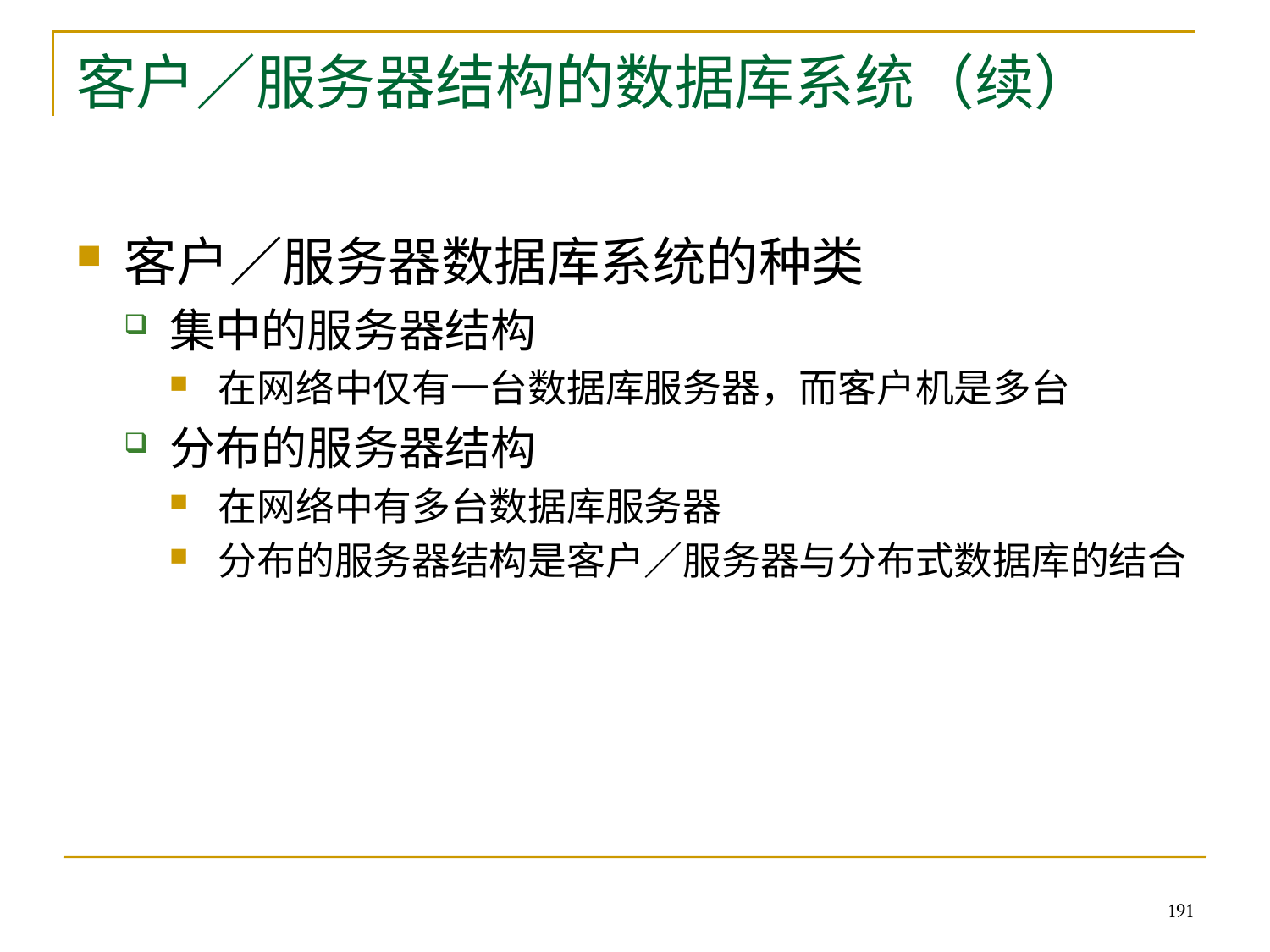

# 客户／服务器结构的数据库系统（续）
客户／服务器数据库系统的种类
集中的服务器结构
在网络中仅有一台数据库服务器，而客户机是多台
分布的服务器结构
在网络中有多台数据库服务器
分布的服务器结构是客户／服务器与分布式数据库的结合
191